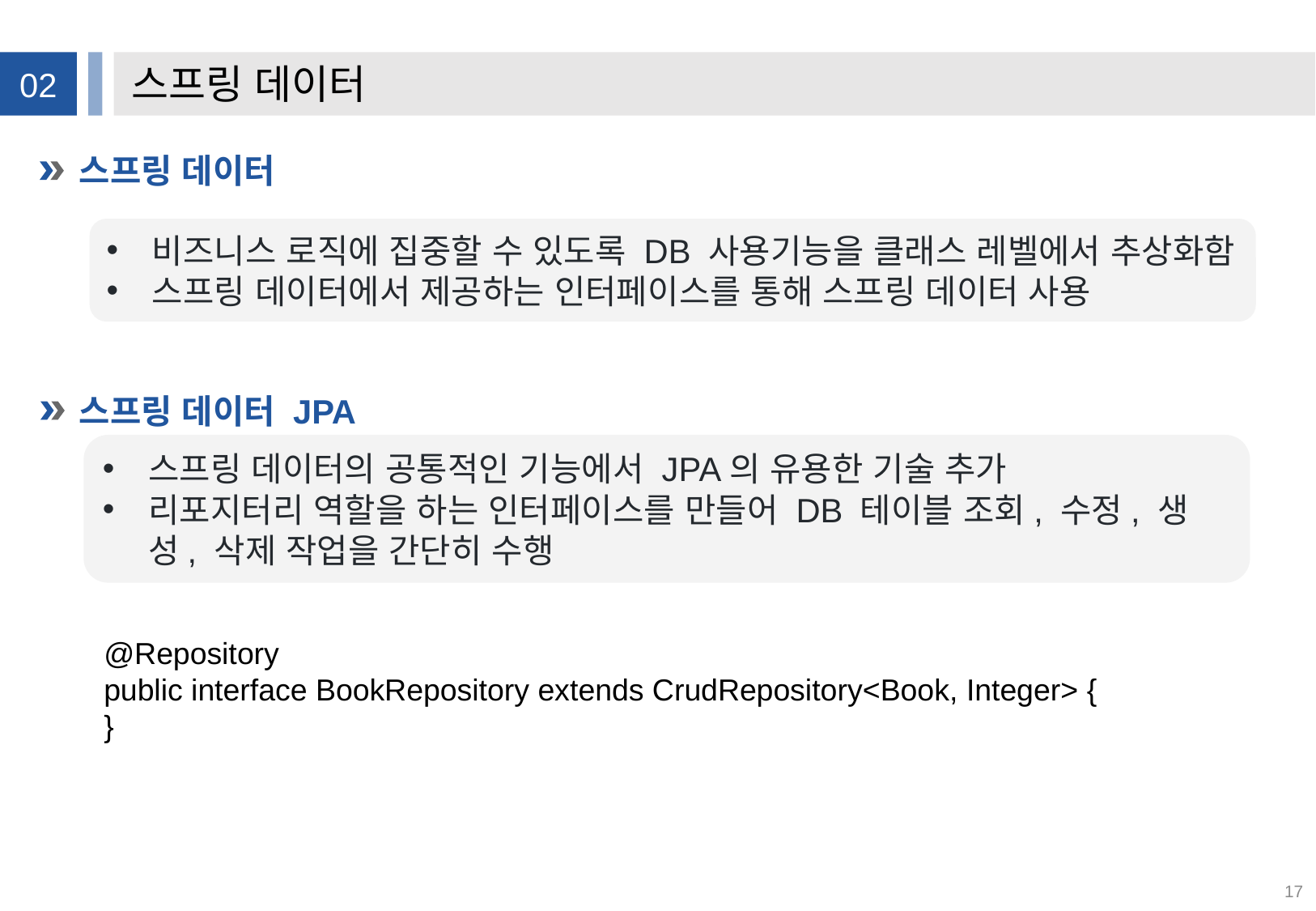

# 스프링 데이터
02
스프링 데이터

비즈니스 로직에 집중할 수 있도록 DB 사용기능을 클래스 레벨에서 추상화함
스프링 데이터에서 제공하는 인터페이스를 통해 스프링 데이터 사용
스프링 데이터 JPA

스프링 데이터의 공통적인 기능에서 JPA의 유용한 기술 추가
리포지터리 역할을 하는 인터페이스를 만들어 DB 테이블 조회, 수정, 생성, 삭제 작업을 간단히 수행
@Repository
public interface BookRepository extends CrudRepository<Book, Integer> {
}
17